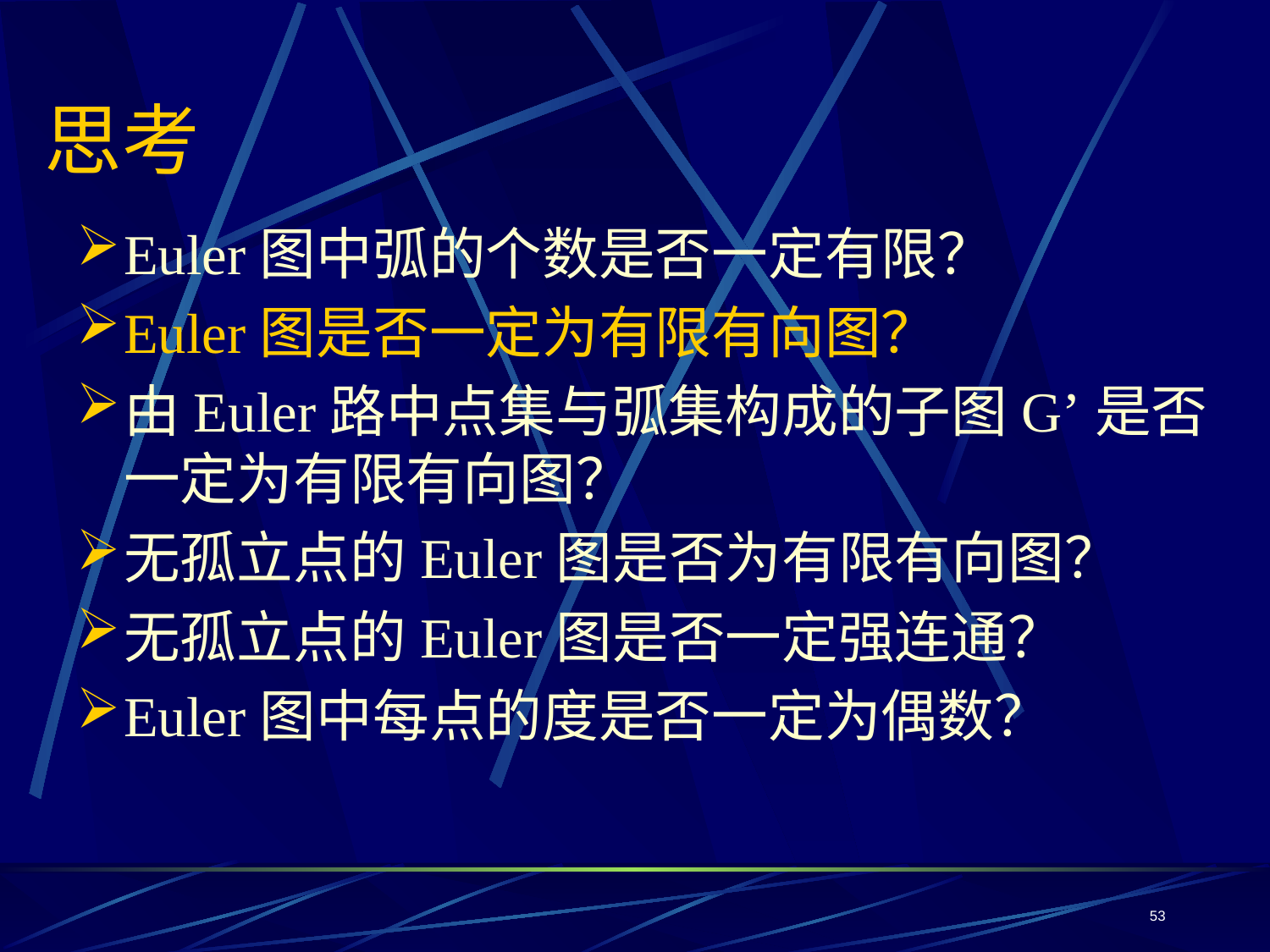

# 思考
Euler图中弧的个数是否一定有限？
Euler图是否一定为有限有向图？
由Euler路中点集与弧集构成的子图G’是否一定为有限有向图？
无孤立点的Euler图是否为有限有向图？
无孤立点的Euler图是否一定强连通？
Euler图中每点的度是否一定为偶数？
53